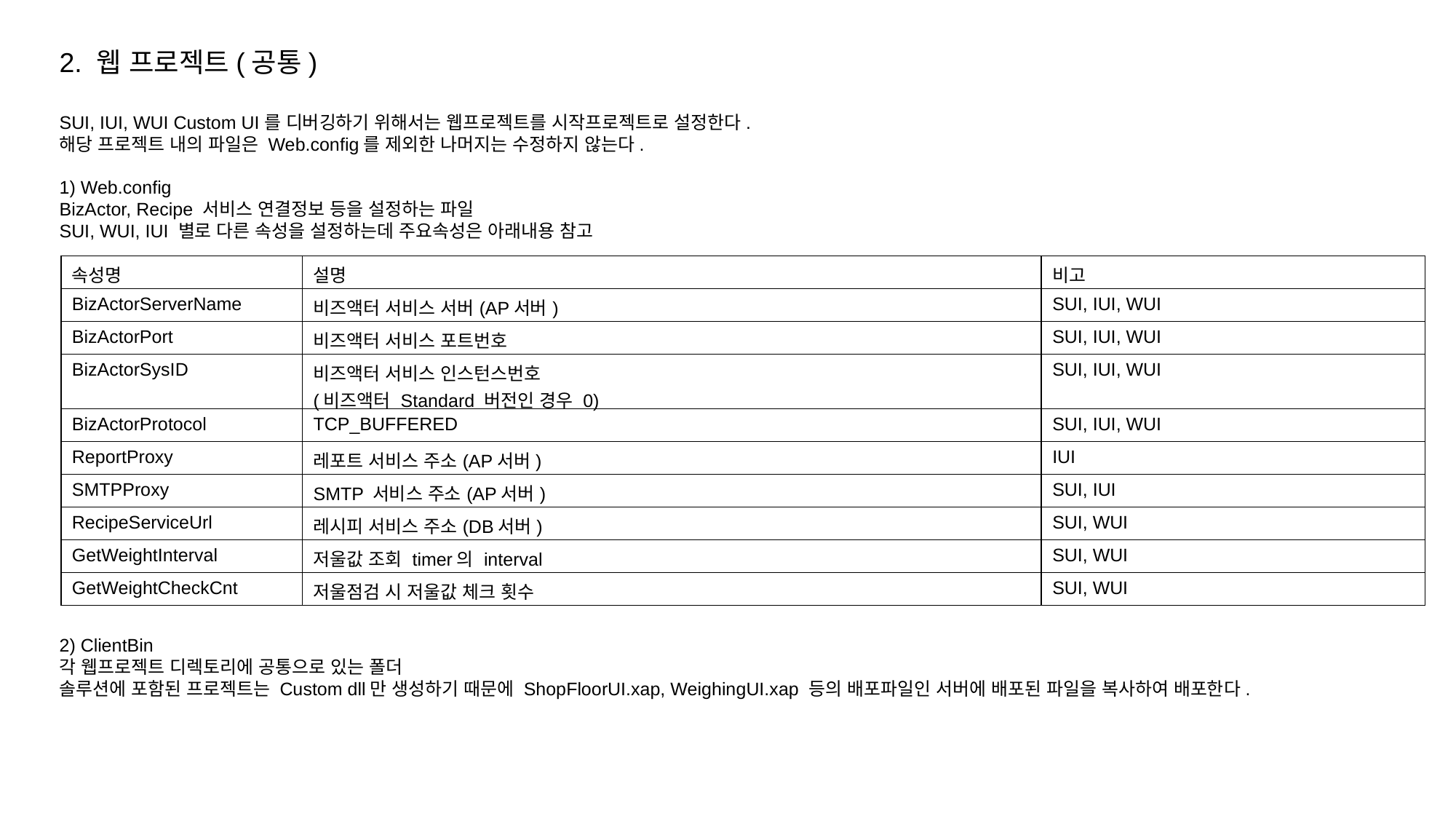

2. 웹 프로젝트(공통)

SUI, IUI, WUI Custom UI를 디버깅하기 위해서는 웹프로젝트를 시작프로젝트로 설정한다.
해당 프로젝트 내의 파일은 Web.config를 제외한 나머지는 수정하지 않는다.

1) Web.config
BizActor, Recipe 서비스 연결정보 등을 설정하는 파일
SUI, WUI, IUI 별로 다른 속성을 설정하는데 주요속성은 아래내용 참고

2) ClientBin
각 웹프로젝트 디렉토리에 공통으로 있는 폴더
솔루션에 포함된 프로젝트는 Custom dll만 생성하기 때문에 ShopFloorUI.xap, WeighingUI.xap 등의 배포파일인 서버에 배포된 파일을 복사하여 배포한다.
| 속성명 | 설명 | 비고 |
| --- | --- | --- |
| BizActorServerName | 비즈액터 서비스 서버(AP서버) | SUI, IUI, WUI |
| BizActorPort | 비즈액터 서비스 포트번호 | SUI, IUI, WUI |
| BizActorSysID | 비즈액터 서비스 인스턴스번호 (비즈액터 Standard 버전인 경우 0) | SUI, IUI, WUI |
| BizActorProtocol | TCP\_BUFFERED | SUI, IUI, WUI |
| ReportProxy | 레포트 서비스 주소(AP서버) | IUI |
| SMTPProxy | SMTP 서비스 주소(AP서버) | SUI, IUI |
| RecipeServiceUrl | 레시피 서비스 주소(DB서버) | SUI, WUI |
| GetWeightInterval | 저울값 조회 timer의 interval | SUI, WUI |
| GetWeightCheckCnt | 저울점검 시 저울값 체크 횟수 | SUI, WUI |